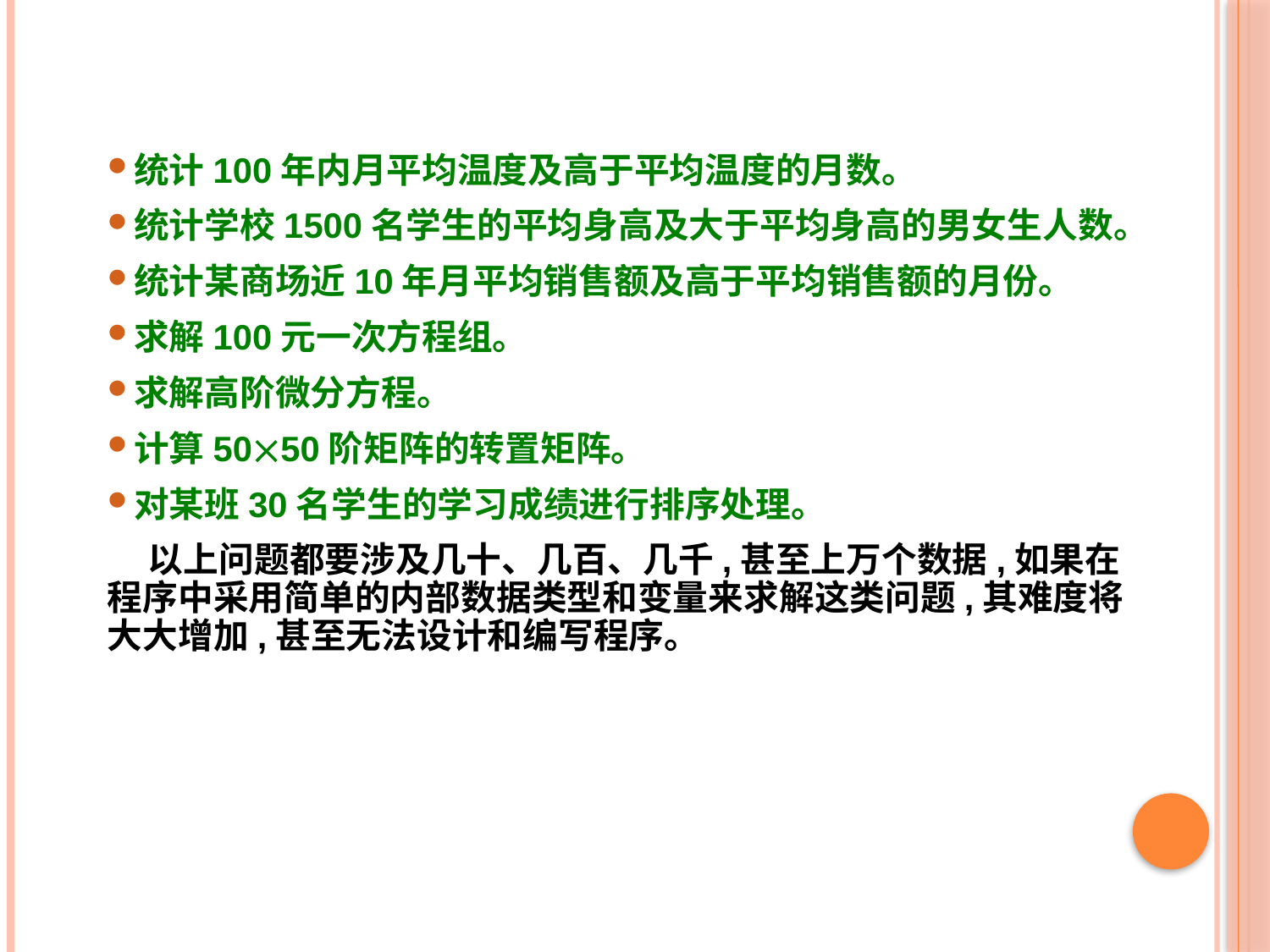

统计100年内月平均温度及高于平均温度的月数。
统计学校1500名学生的平均身高及大于平均身高的男女生人数。
统计某商场近10年月平均销售额及高于平均销售额的月份。
求解100元一次方程组。
求解高阶微分方程。
计算50×50阶矩阵的转置矩阵。
对某班30名学生的学习成绩进行排序处理。
    以上问题都要涉及几十、几百、几千,甚至上万个数据,如果在程序中采用简单的内部数据类型和变量来求解这类问题,其难度将大大增加,甚至无法设计和编写程序。